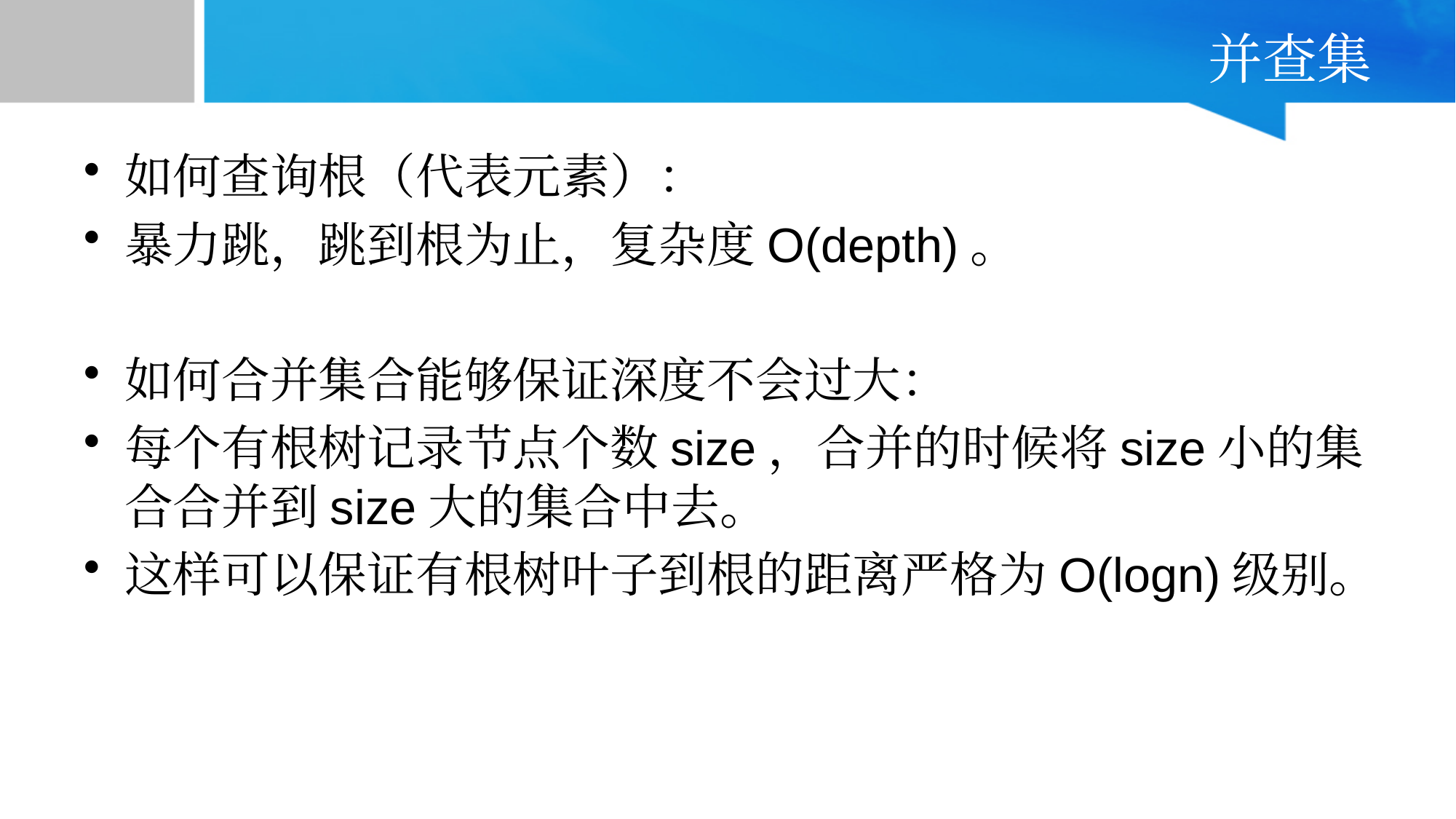

# 并查集
如何查询根（代表元素）：
暴力跳，跳到根为止，复杂度O(depth)。

如何合并集合能够保证深度不会过大：
每个有根树记录节点个数size，合并的时候将size小的集合合并到size大的集合中去。
这样可以保证有根树叶子到根的距离严格为O(logn)级别。